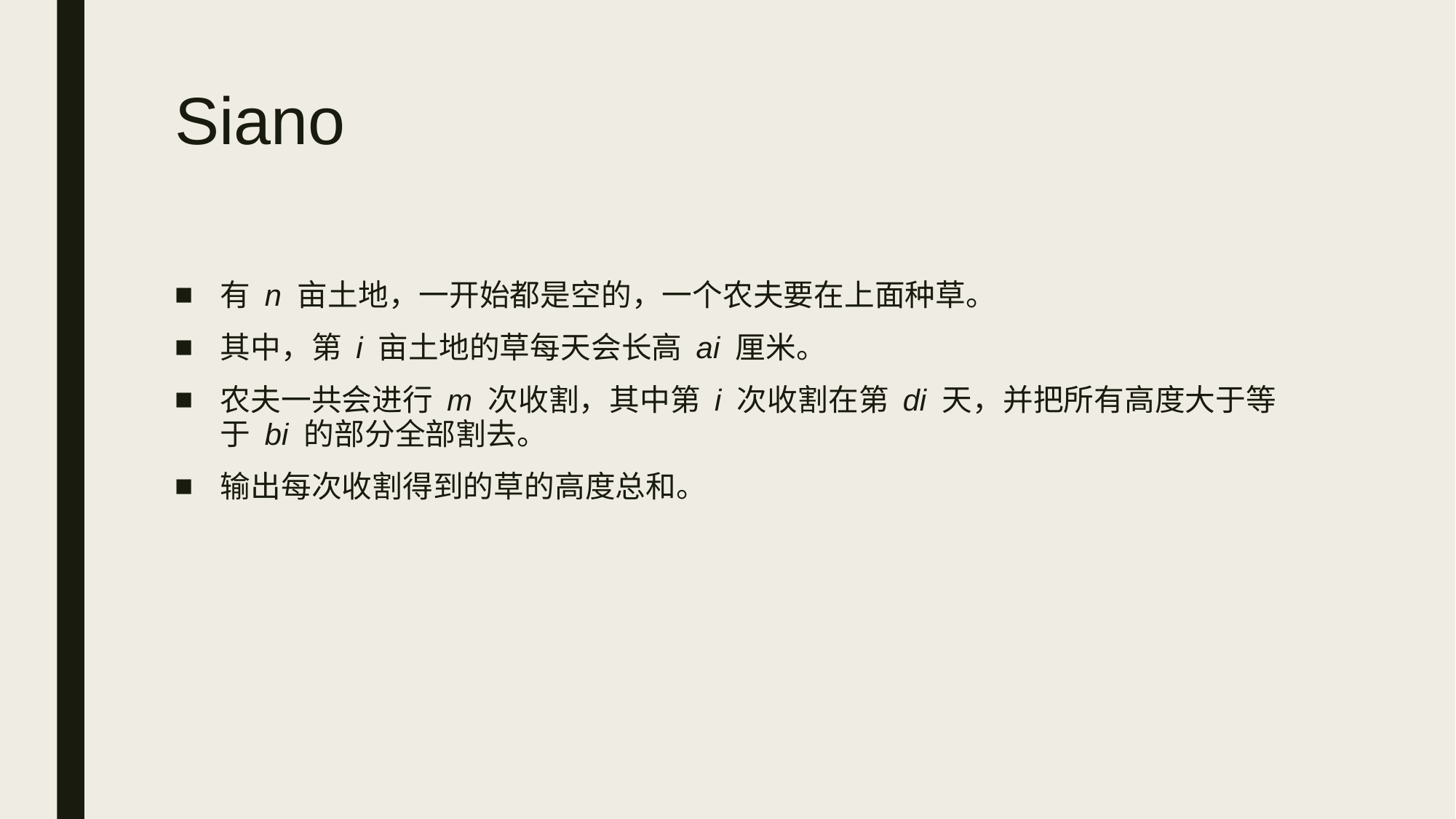

# Siano
有 n 亩土地，一开始都是空的，一个农夫要在上面种草。
其中，第 i 亩土地的草每天会长高 ai 厘米。
农夫一共会进行 m 次收割，其中第 i 次收割在第 di 天，并把所有高度大于等于 bi 的部分全部割去。
输出每次收割得到的草的高度总和。